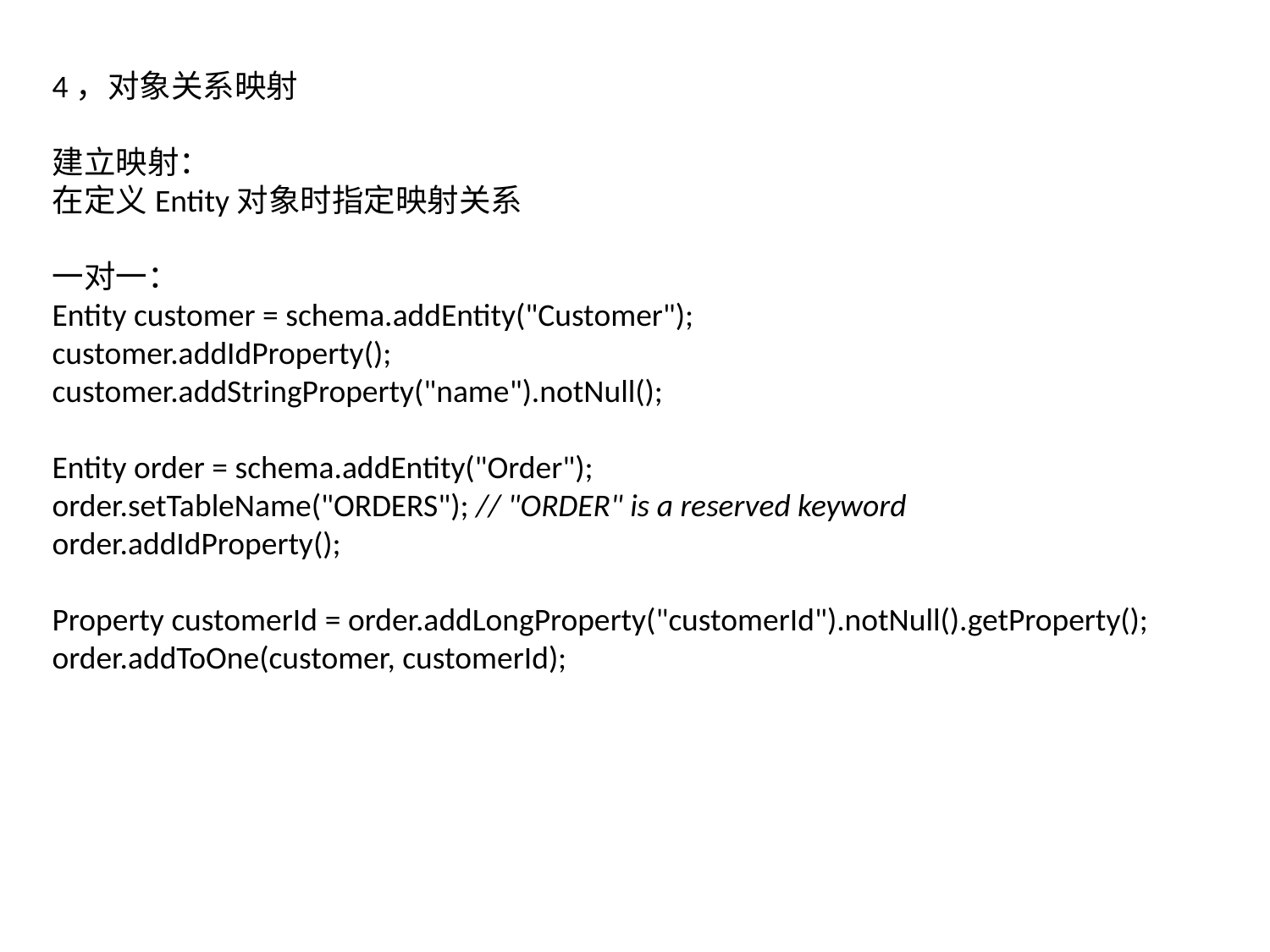

4，对象关系映射

建立映射：
在定义Entity对象时指定映射关系

一对一：
Entity customer = schema.addEntity("Customer");
customer.addIdProperty();
customer.addStringProperty("name").notNull();
Entity order = schema.addEntity("Order");
order.setTableName("ORDERS"); // "ORDER" is a reserved keyword
order.addIdProperty();
Property customerId = order.addLongProperty("customerId").notNull().getProperty();
order.addToOne(customer, customerId);